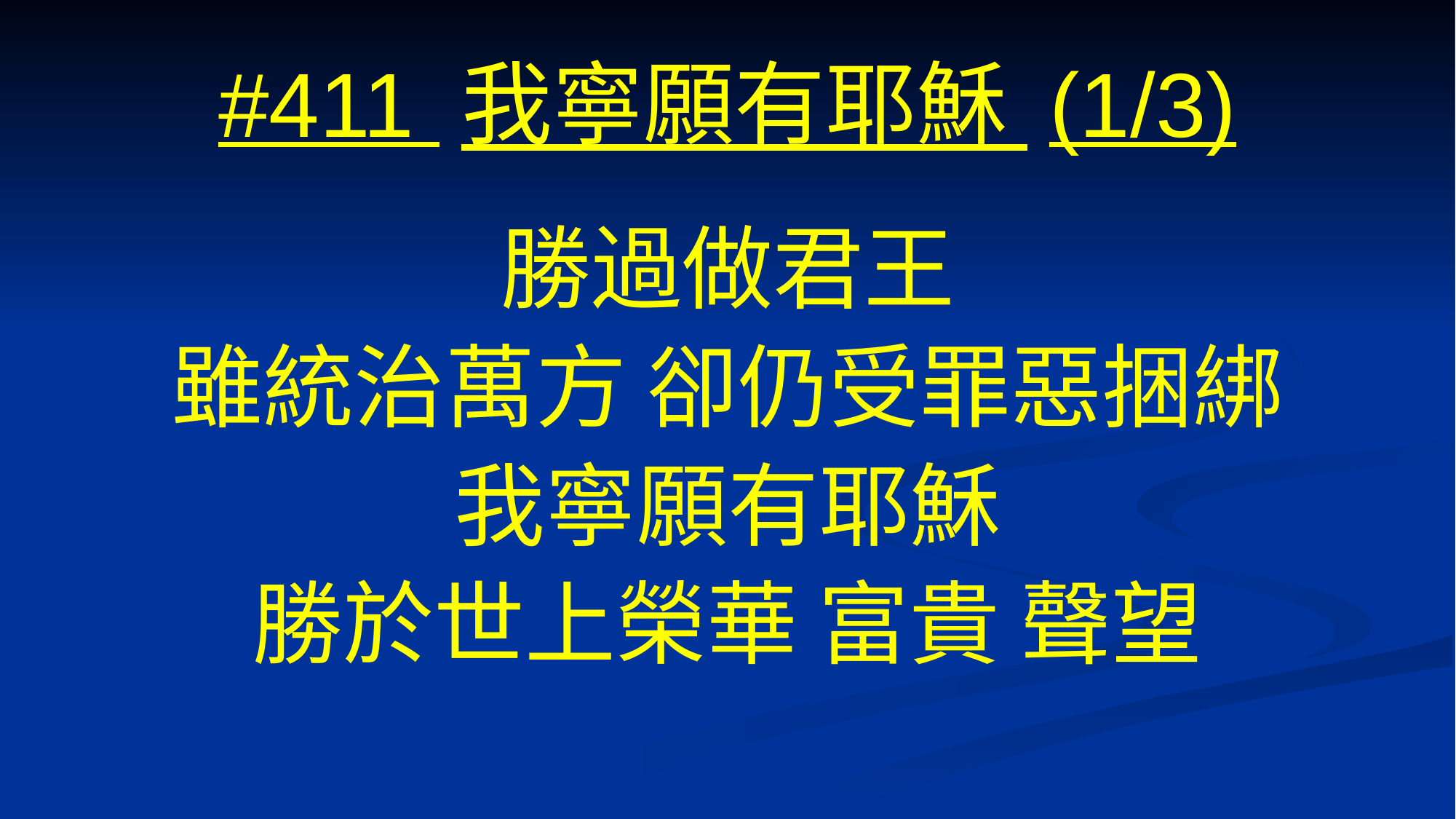

# #411 我寧願有耶穌 (1/3)
勝過做君王
雖統治萬方 卻仍受罪惡捆綁
我寧願有耶穌
勝於世上榮華 富貴 聲望